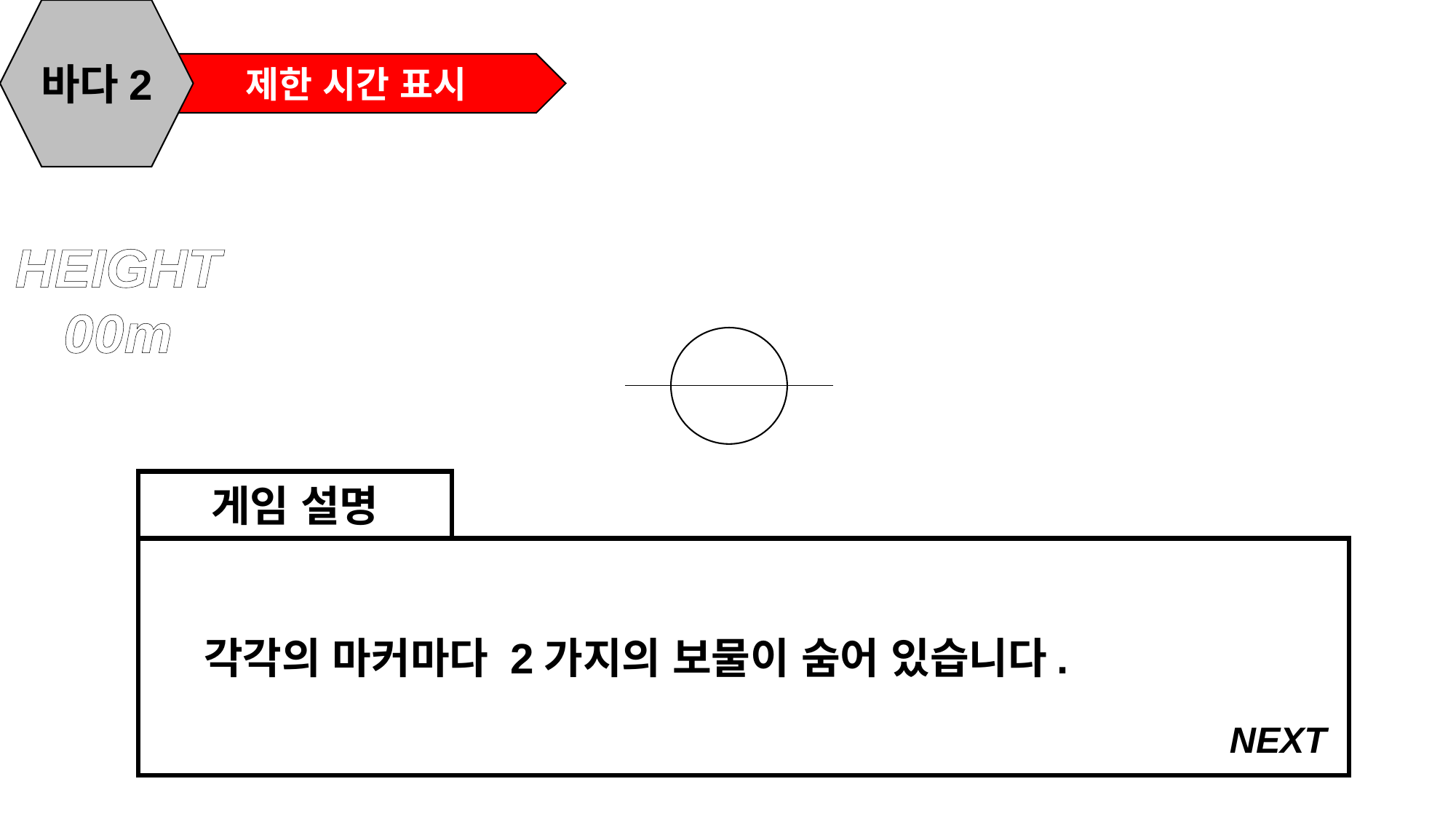

바다2
제한 시간 표시
HEIGHT
00m

게임 설명

각각의 마커마다 2가지의 보물이 숨어 있습니다.
NEXT